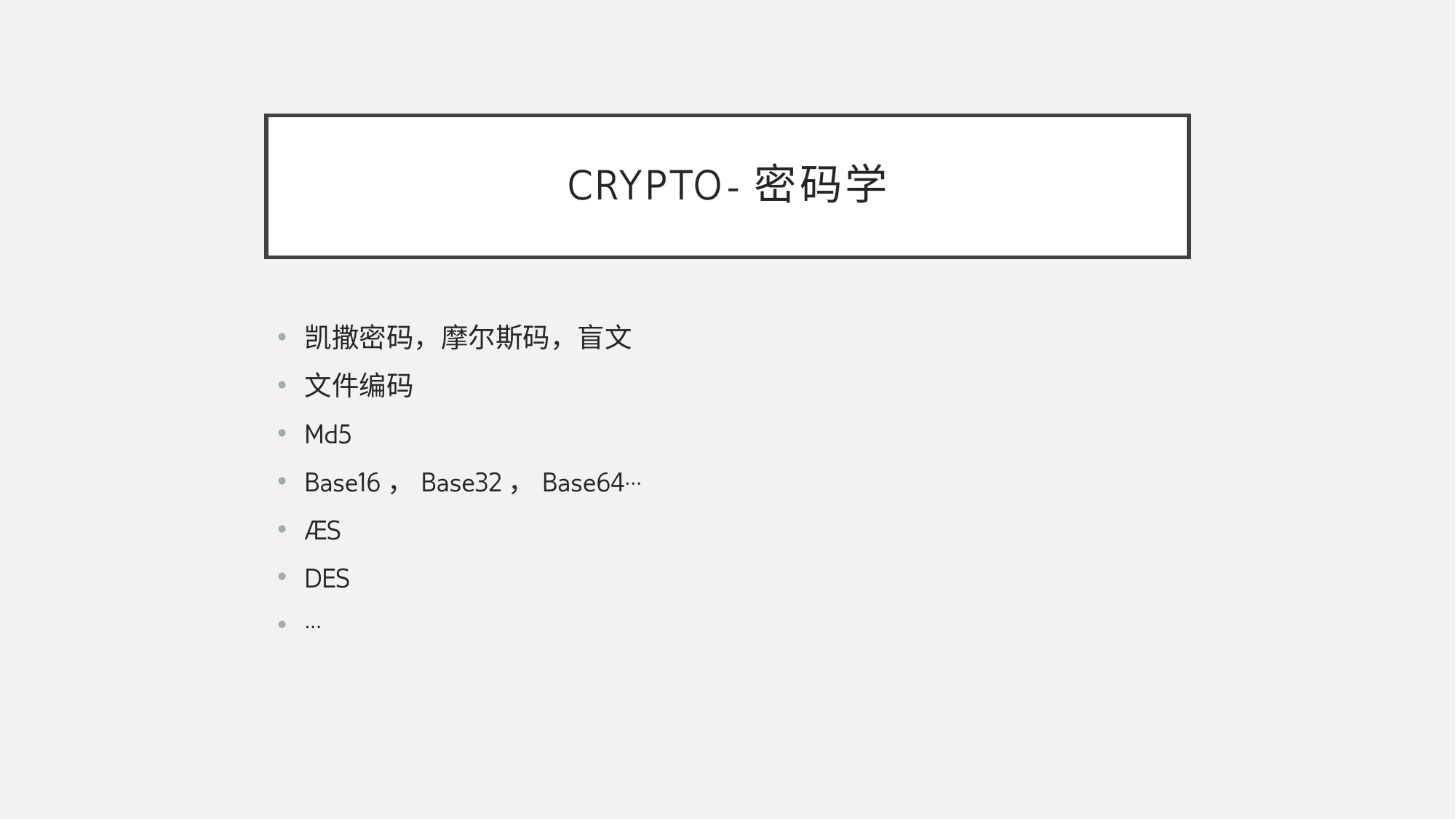

# Crypto-密码学
凯撒密码，摩尔斯码，盲文
文件编码
Md5
Base16，Base32，Base64···
AES
DES
···